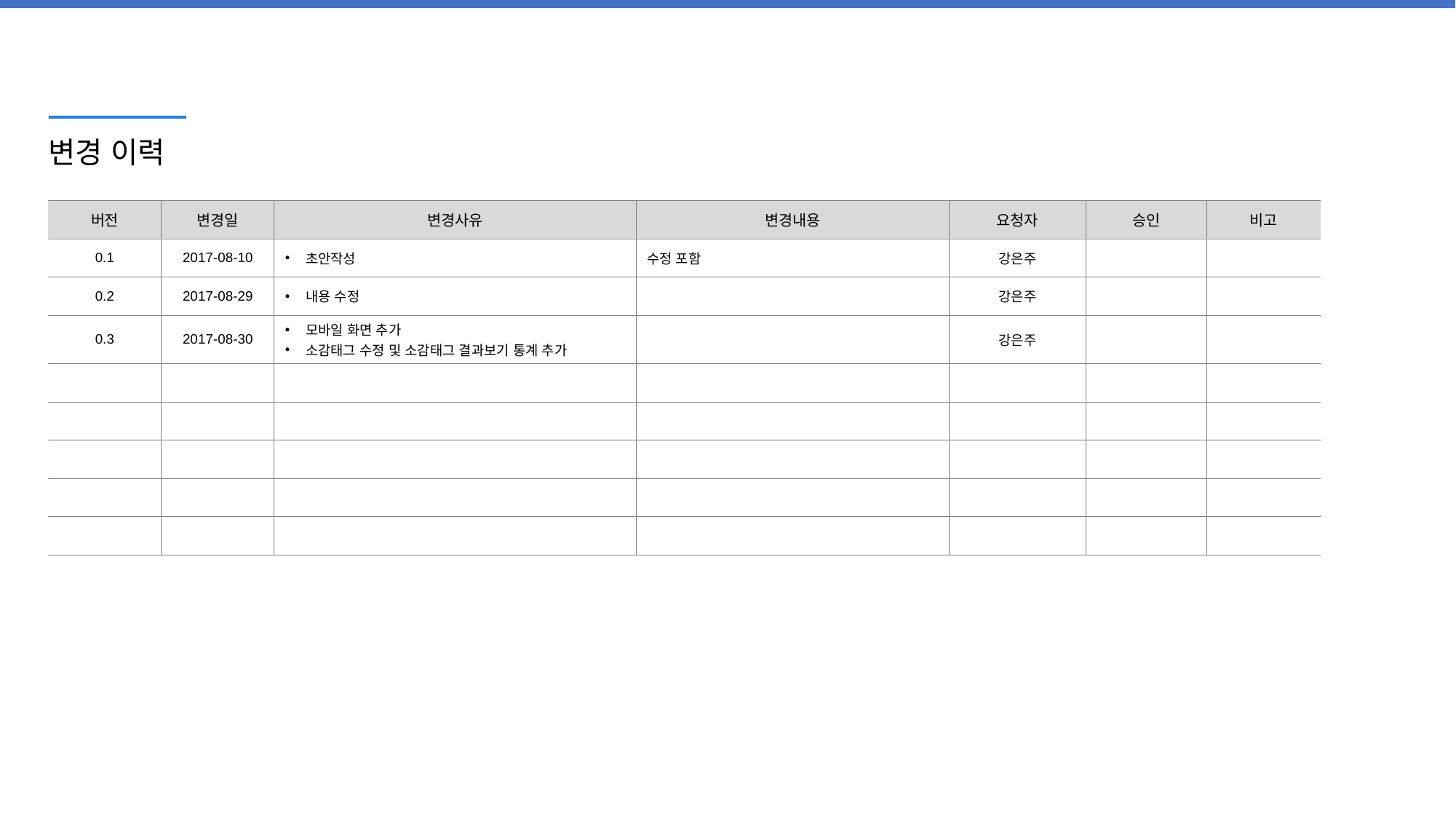

변경 이력
| 버전 | 변경일 | 변경사유 | 변경내용 | 요청자 | 승인 | 비고 |
| --- | --- | --- | --- | --- | --- | --- |
| 0.1 | 2017-08-10 | 초안작성 | 수정 포함 | 강은주 |  |  |
| 0.2 | 2017-08-29 | 내용 수정 |  | 강은주 |  |  |
| 0.3 | 2017-08-30 | 모바일 화면 추가 소감태그 수정 및 소감태그 결과보기 통계 추가 |  | 강은주 |  |  |
|  |  |  |  |  |  |  |
|  |  |  |  |  |  |  |
|  |  |  |  |  |  |  |
|  |  |  |  |  |  |  |
|  |  |  |  |  |  |  |